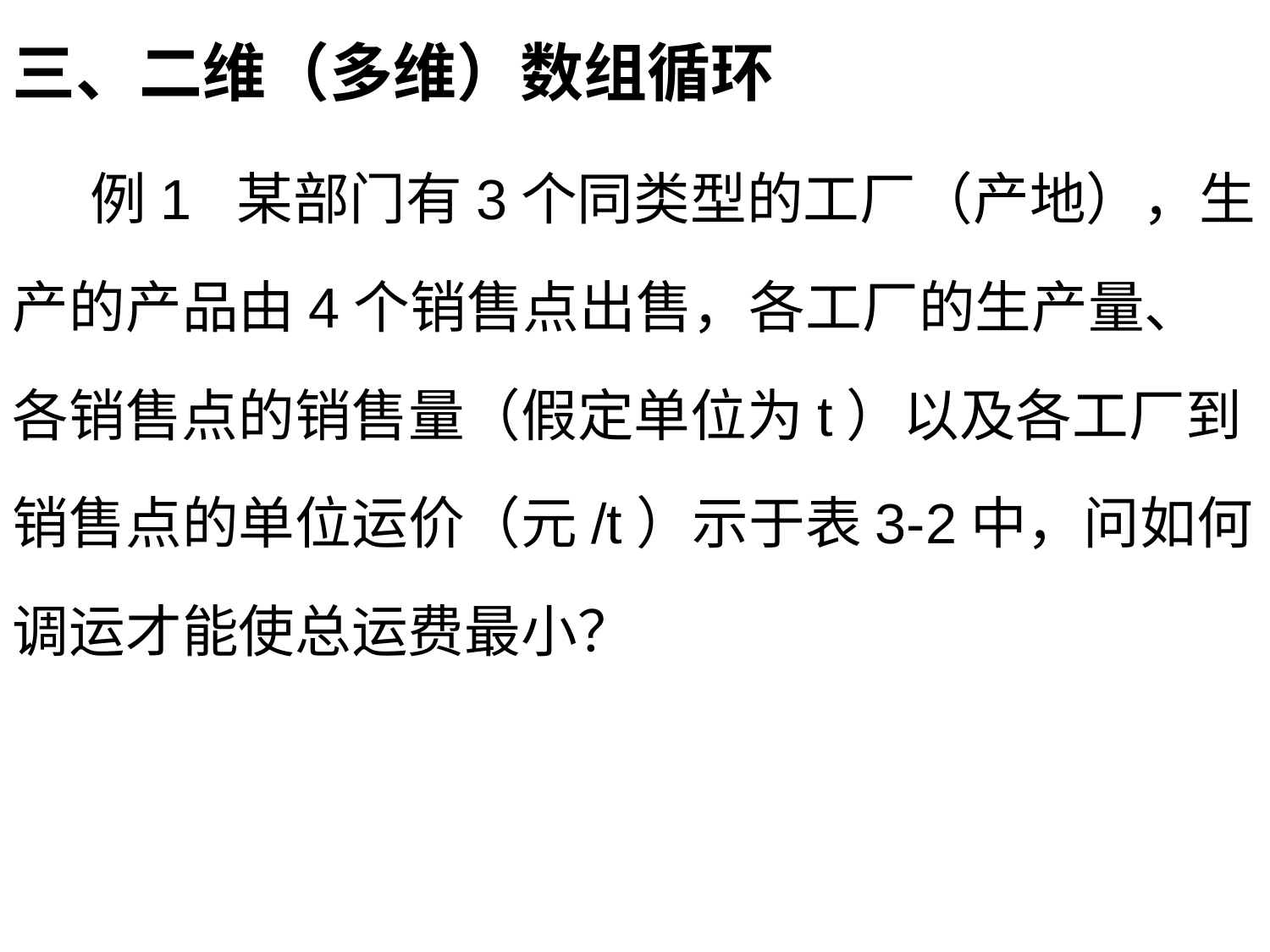

三、二维（多维）数组循环
      例1  某部门有3个同类型的工厂（产地），生产的产品由4个销售点出售，各工厂的生产量、各销售点的销售量（假定单位为t）以及各工厂到销售点的单位运价（元/t）示于表3-2中，问如何调运才能使总运费最小？